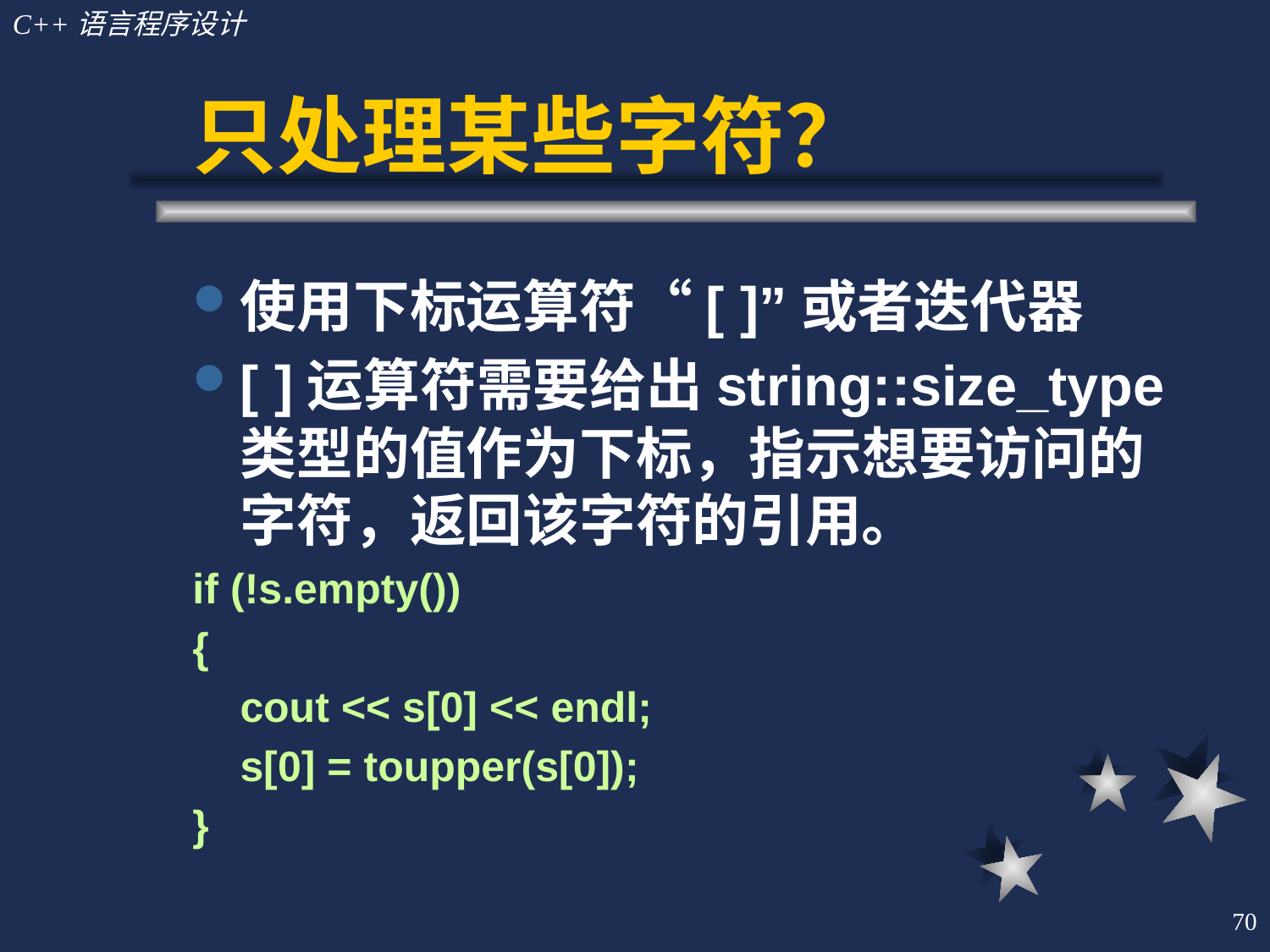

# 只处理某些字符？
使用下标运算符“[ ]”或者迭代器
[ ]运算符需要给出string::size_type类型的值作为下标，指示想要访问的字符，返回该字符的引用。
if (!s.empty())
{
    cout << s[0] << endl;
    s[0] = toupper(s[0]);
}
70